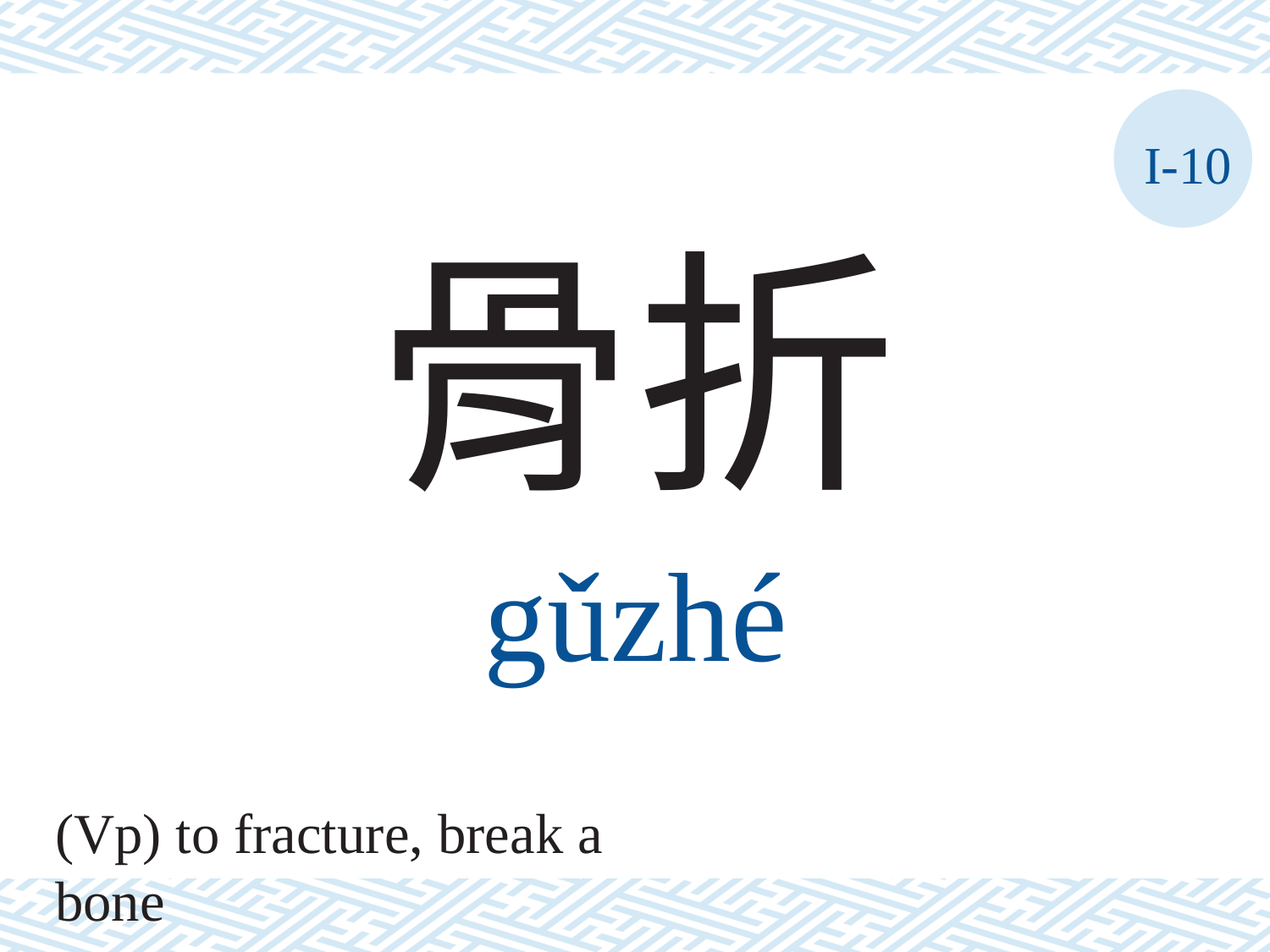

I-10
骨折
gǔzhé
(Vp) to fracture, break a bone